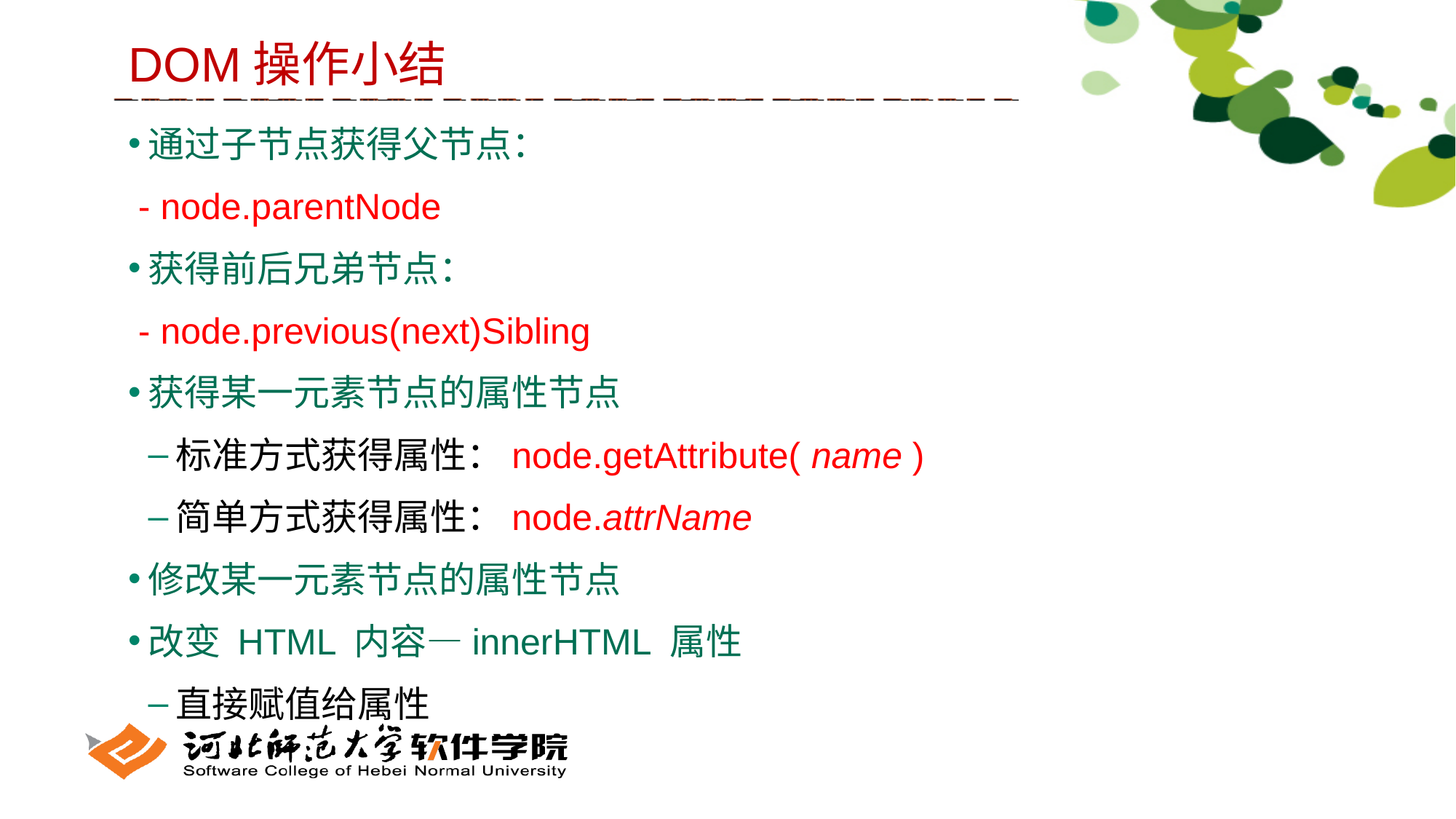

DOM操作小结

通过子节点获得父节点：
 - node.parentNode
获得前后兄弟节点：
 - node.previous(next)Sibling
获得某一元素节点的属性节点
标准方式获得属性：node.getAttribute( name )
简单方式获得属性：node.attrName
修改某一元素节点的属性节点
改变 HTML 内容—innerHTML 属性
直接赋值给属性